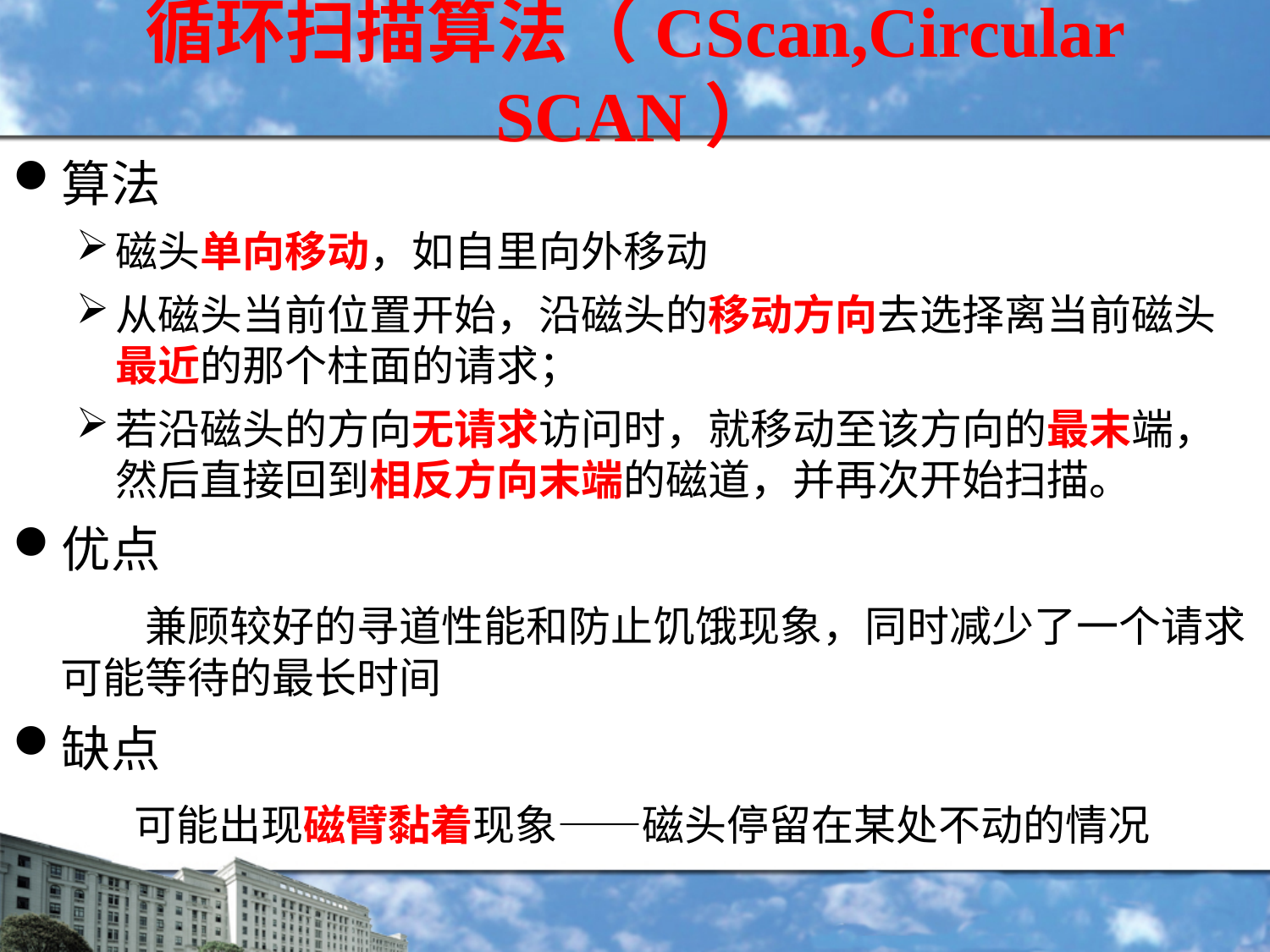

循环扫描算法（CScan,Circular SCAN）
算法
磁头单向移动，如自里向外移动
从磁头当前位置开始，沿磁头的移动方向去选择离当前磁头最近的那个柱面的请求；
若沿磁头的方向无请求访问时，就移动至该方向的最末端，然后直接回到相反方向末端的磁道，并再次开始扫描。
优点
           兼顾较好的寻道性能和防止饥饿现象，同时减少了一个请求可能等待的最长时间
缺点
          可能出现磁臂黏着现象——磁头停留在某处不动的情况